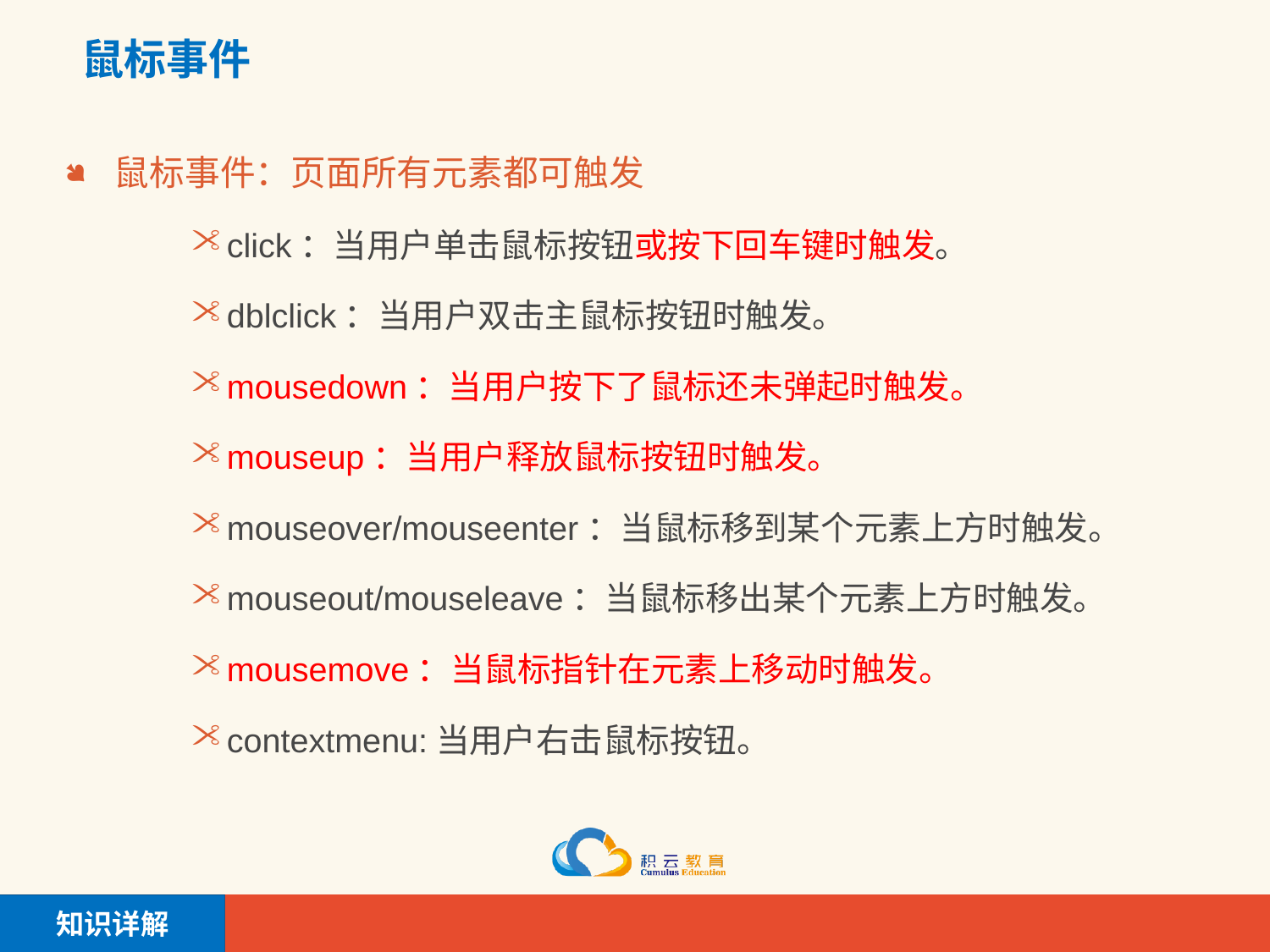

# 鼠标事件
鼠标事件：页面所有元素都可触发
click：当用户单击鼠标按钮或按下回车键时触发。
dblclick：当用户双击主鼠标按钮时触发。
mousedown：当用户按下了鼠标还未弹起时触发。
mouseup：当用户释放鼠标按钮时触发。
mouseover/mouseenter：当鼠标移到某个元素上方时触发。
mouseout/mouseleave：当鼠标移出某个元素上方时触发。
mousemove：当鼠标指针在元素上移动时触发。
contextmenu:当用户右击鼠标按钮。